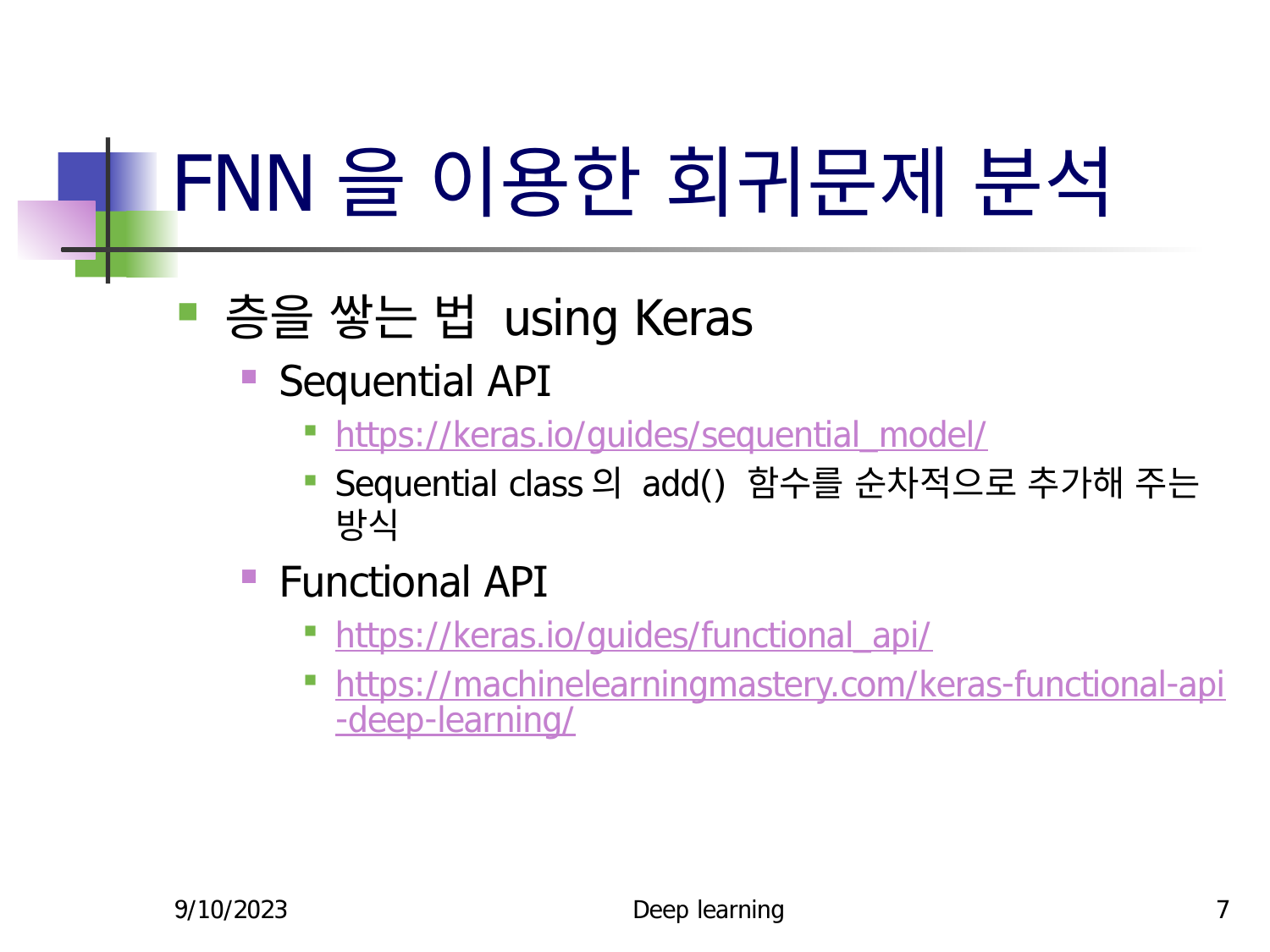

# FNN을 이용한 회귀문제 분석
층을 쌓는 법 using Keras
Sequential API
https://keras.io/guides/sequential_model/
Sequential class의 add() 함수를 순차적으로 추가해 주는 방식
Functional API
https://keras.io/guides/functional_api/
https://machinelearningmastery.com/keras-functional-api-deep-learning/

9/10/2023
Deep learning
7